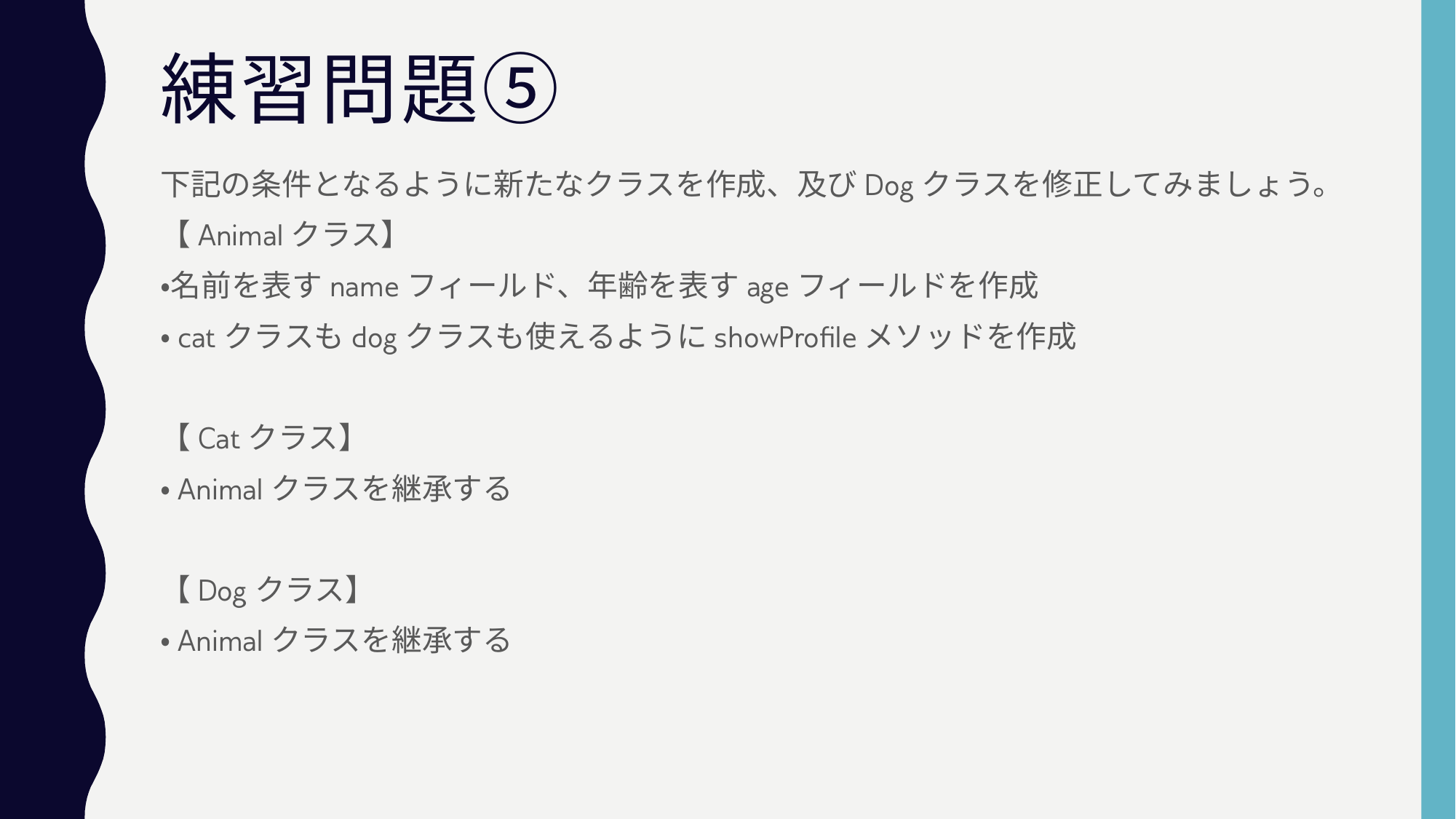

# 練習問題⑤
下記の条件となるように新たなクラスを作成、及びDogクラスを修正してみましょう。
【Animalクラス】
・名前を表すnameフィールド、年齢を表すageフィールドを作成
・catクラスもdogクラスも使えるようにshowProfileメソッドを作成

【Catクラス】
・Animalクラスを継承する

【Dogクラス】
・Animalクラスを継承する